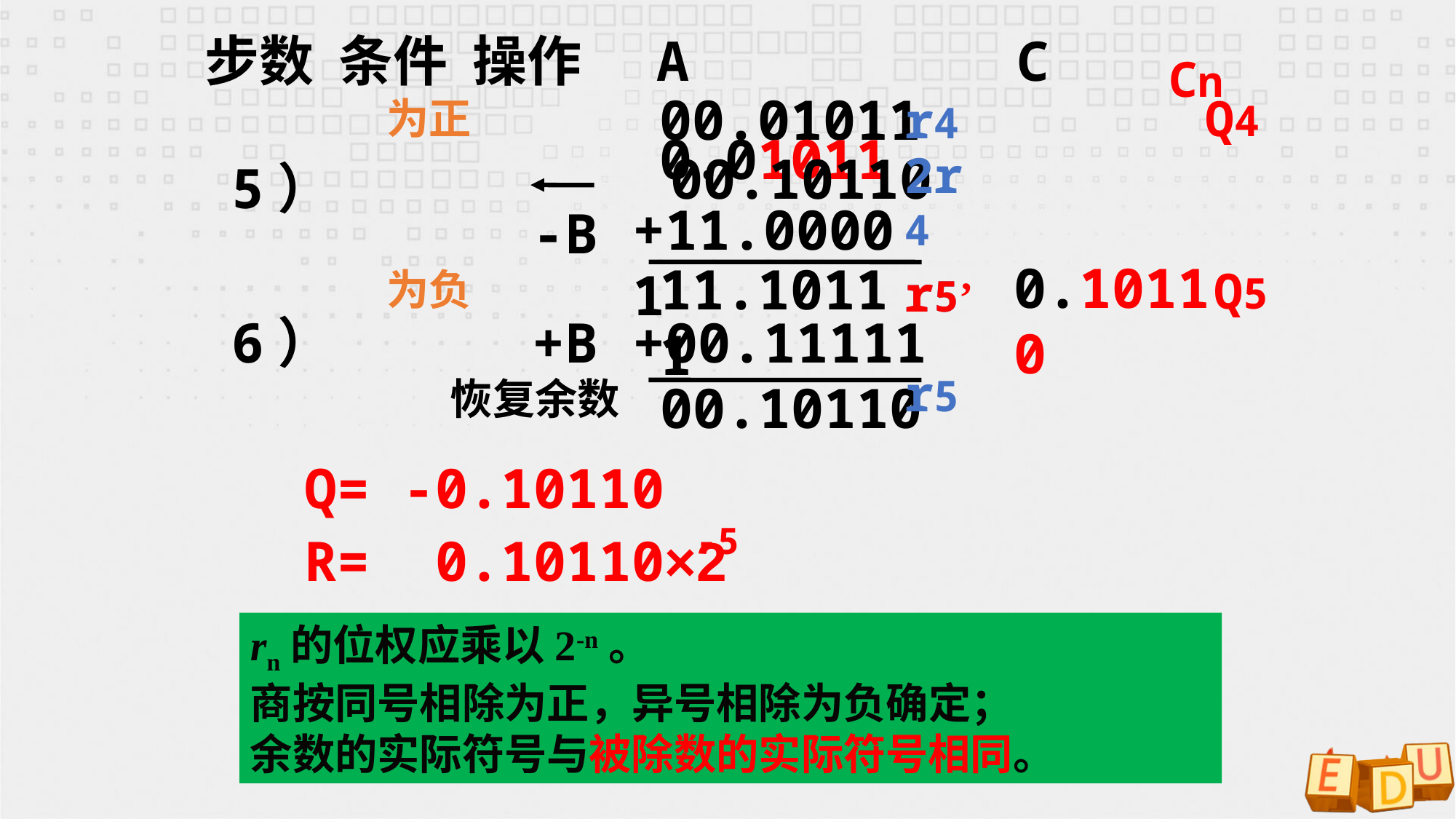

步数  条件  操作     A          C
Cn
r4
为正
00.01011     0.01011
Q4
  00.10110
2r4
5）

+11.00001
-B
0.10110
11.10111
为负
r5
r5’

Q5
6）
+B
+00.11111
r5
恢复余数
00.10110

Q= -0.10110
-5
R=  0.10110×2
rn的位权应乘以2-n。
商按同号相除为正，异号相除为负确定；
余数的实际符号与被除数的实际符号相同。